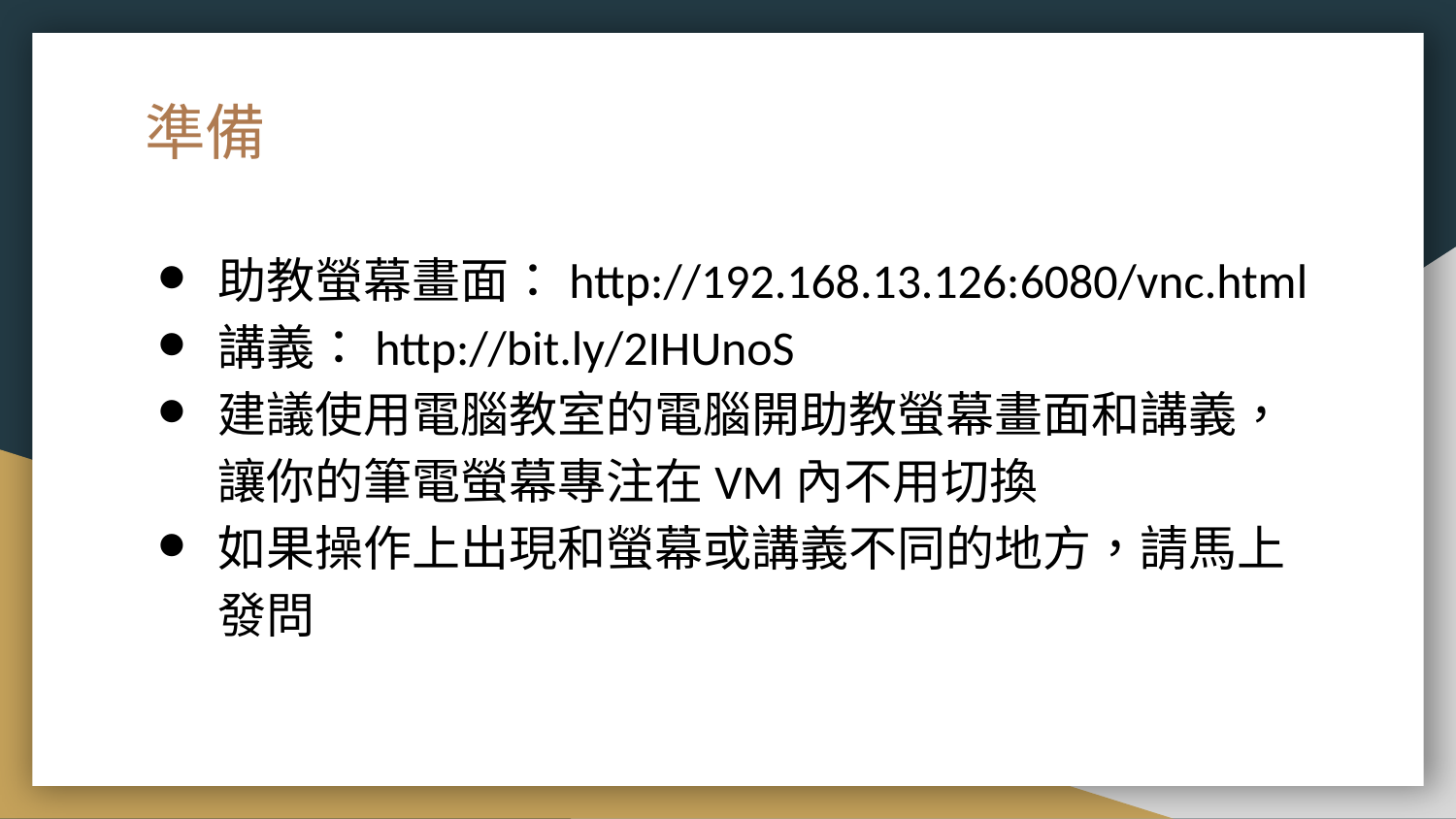

# 準備
助教螢幕畫面：http://192.168.13.126:6080/vnc.html
講義：http://bit.ly/2IHUnoS
建議使用電腦教室的電腦開助教螢幕畫面和講義，讓你的筆電螢幕專注在VM內不用切換
如果操作上出現和螢幕或講義不同的地方，請馬上發問